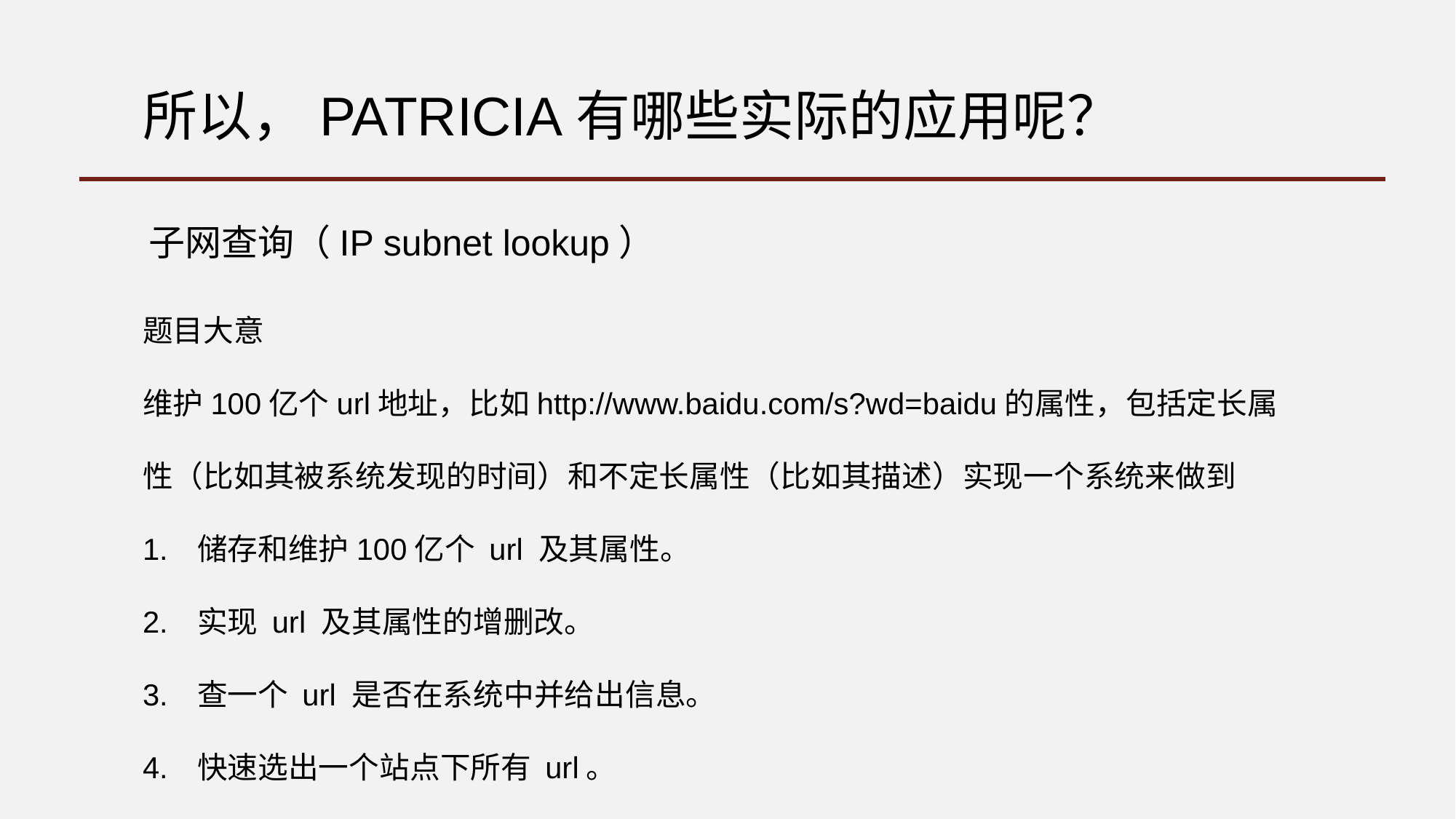

# 所以，Patricia有哪些实际的应用呢？
子网查询（IP subnet lookup）
题目大意
维护100亿个url地址，比如http://www.baidu.com/s?wd=baidu的属性，包括定长属性（比如其被系统发现的时间）和不定长属性（比如其描述）实现一个系统来做到
储存和维护100亿个 url 及其属性。
实现 url 及其属性的增删改。
查一个 url 是否在系统中并给出信息。
快速选出一个站点下所有 url。